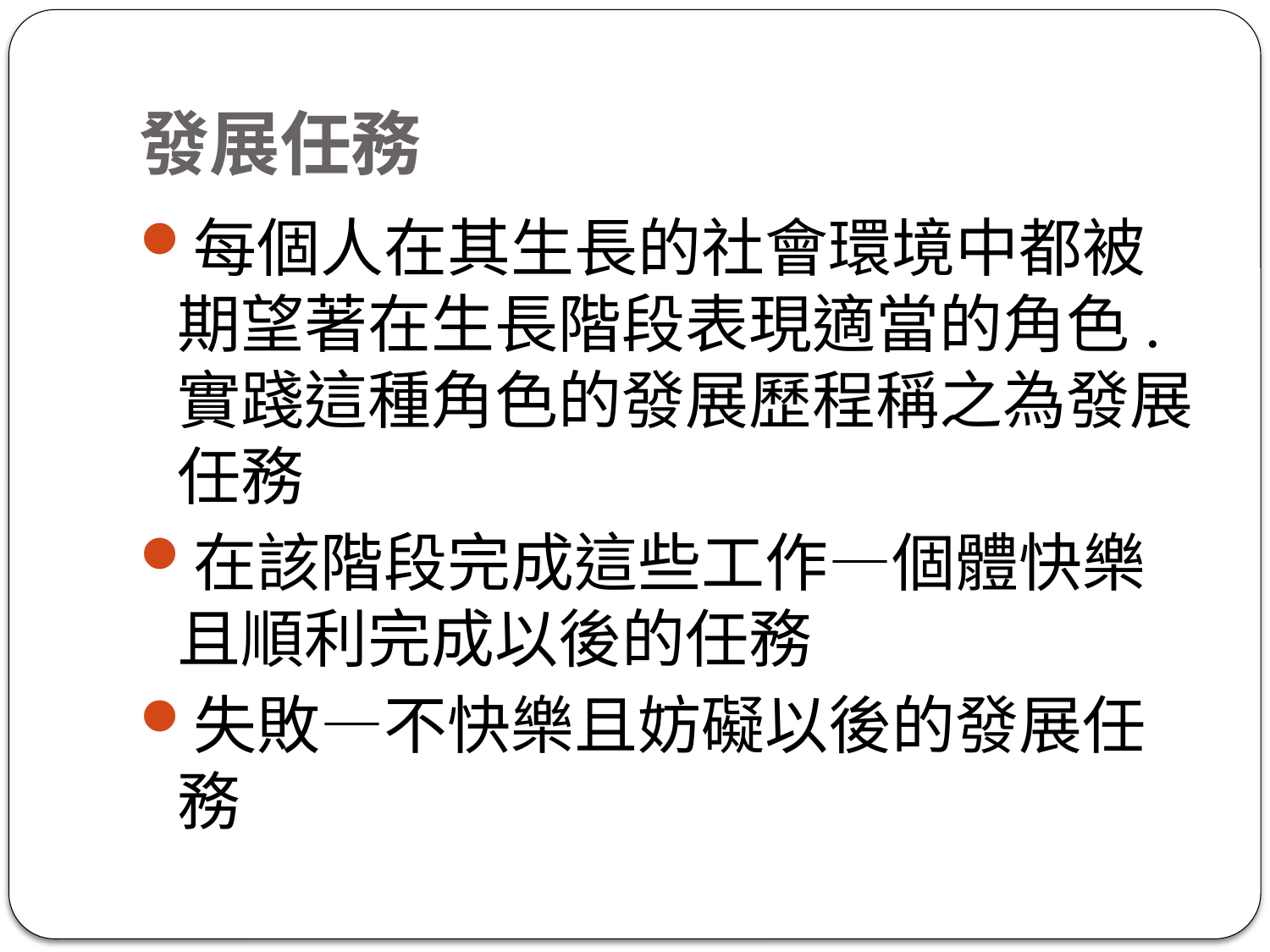

# 發展任務
每個人在其生長的社會環境中都被期望著在生長階段表現適當的角色.實踐這種角色的發展歷程稱之為發展任務
在該階段完成這些工作—個體快樂且順利完成以後的任務
失敗—不快樂且妨礙以後的發展任務